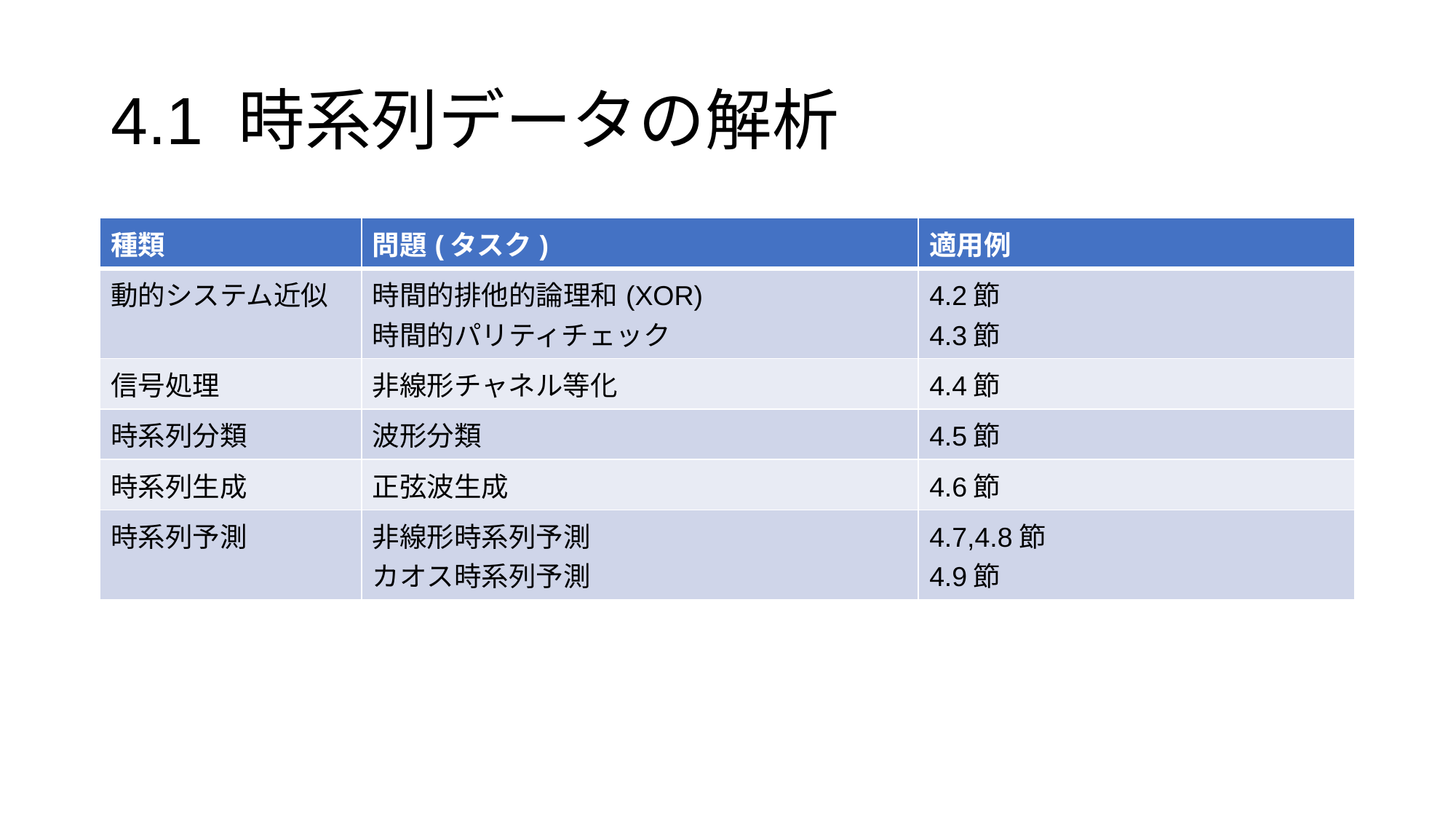

# 4.1 時系列データの解析
| 種類 | 問題(タスク) | 適用例 |
| --- | --- | --- |
| 動的システム近似 | 時間的排他的論理和(XOR) 時間的パリティチェック | 4.2節 4.3節 |
| 信号処理 | 非線形チャネル等化 | 4.4節 |
| 時系列分類 | 波形分類 | 4.5節 |
| 時系列生成 | 正弦波生成 | 4.6節 |
| 時系列予測 | 非線形時系列予測 カオス時系列予測 | 4.7,4.8節 4.9節 |